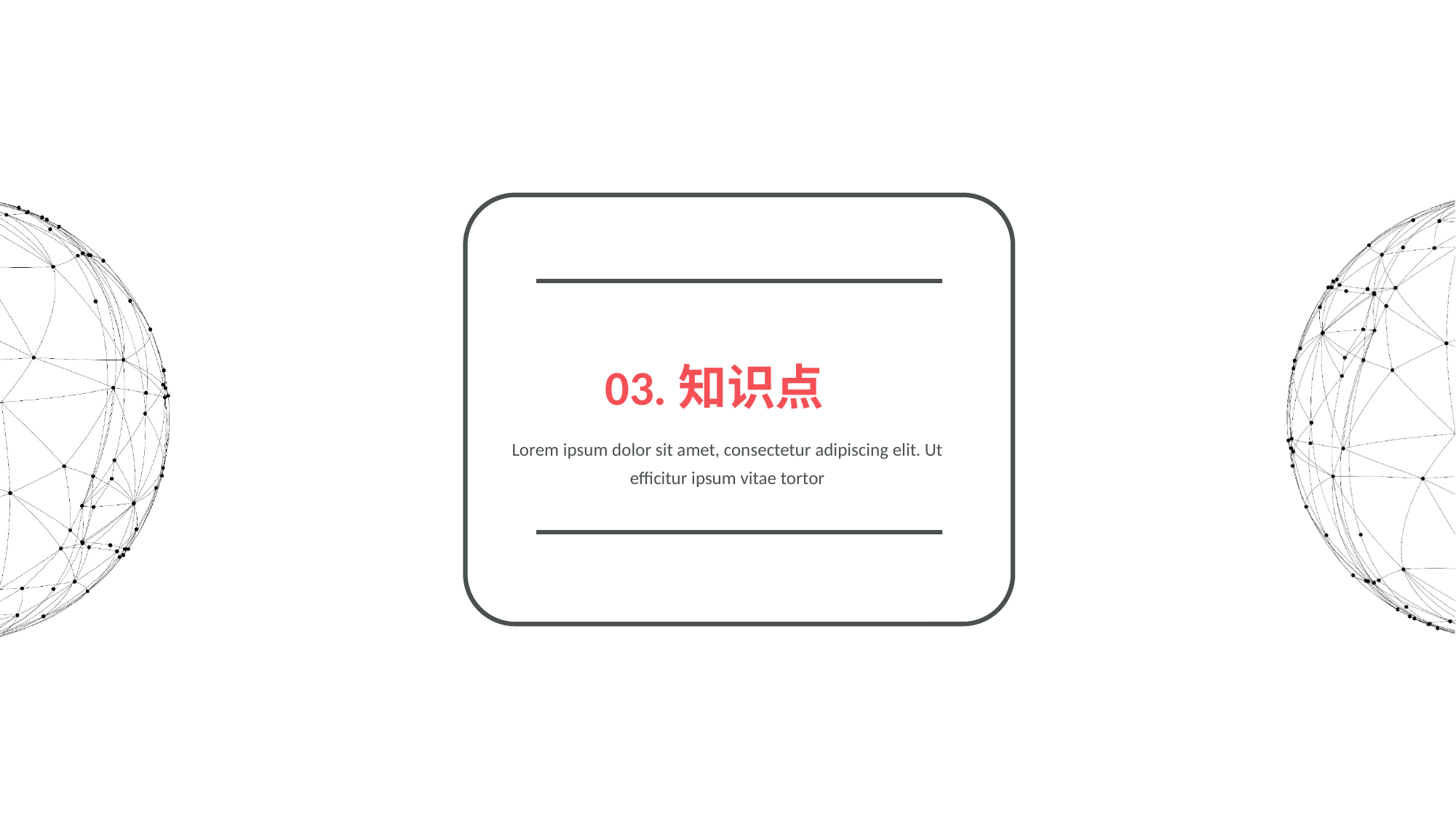

03.知识点
Lorem ipsum dolor sit amet, consectetur adipiscing elit. Ut efficitur ipsum vitae tortor